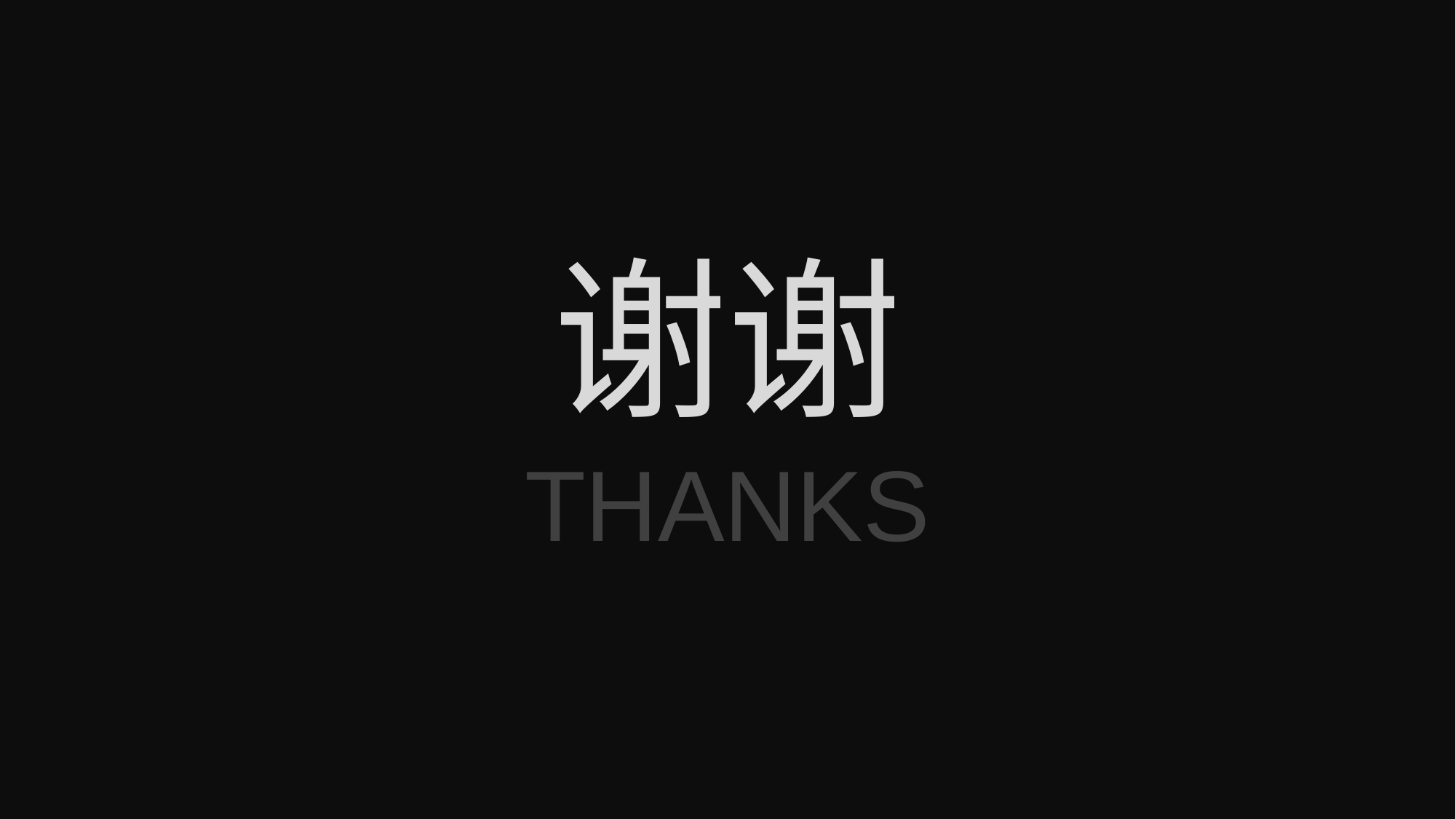

性能测试
谢谢
THANKS
PERFORMANCE
TESTING
MEET
HERE